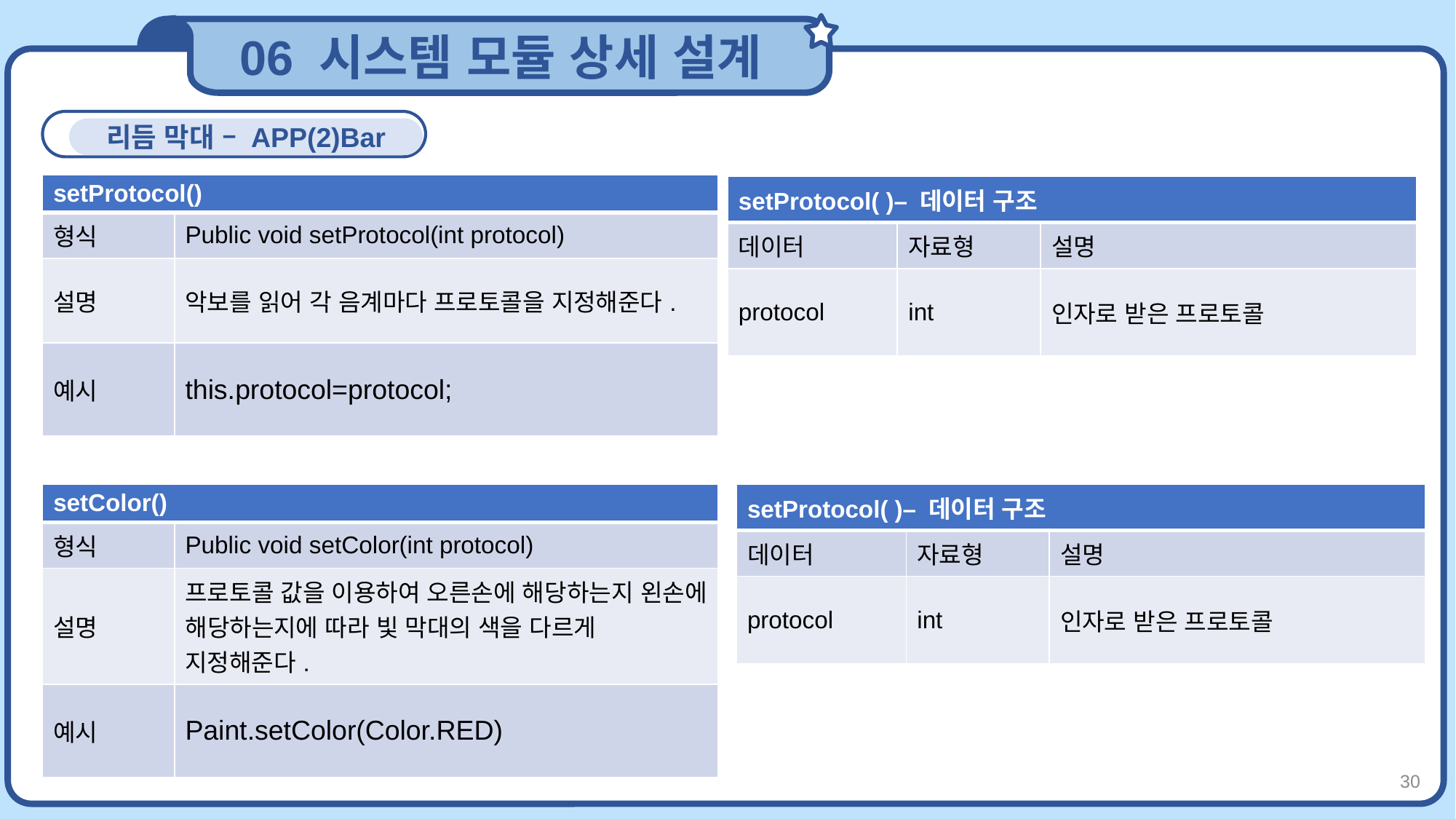

06 시스템 모듈 상세 설계

CONTENTS
리듬 막대 – APP(2)Bar
| setProtocol() |  |
| --- | --- |
| 형식 | Public void setProtocol(int protocol) |
| 설명 | 악보를 읽어 각 음계마다 프로토콜을 지정해준다. |
| 예시 | this.protocol=protocol; |
| setProtocol( )– 데이터 구조 |  |  |
| --- | --- | --- |
| 데이터 | 자료형 | 설명 |
| protocol | int | 인자로 받은 프로토콜 |
| setColor() |  |
| --- | --- |
| 형식 | Public void setColor(int protocol) |
| 설명 | 프로토콜 값을 이용하여 오른손에 해당하는지 왼손에 해당하는지에 따라 빛 막대의 색을 다르게 지정해준다. |
| 예시 | Paint.setColor(Color.RED) |
| setProtocol( )– 데이터 구조 |  |  |
| --- | --- | --- |
| 데이터 | 자료형 | 설명 |
| protocol | int | 인자로 받은 프로토콜 |
30